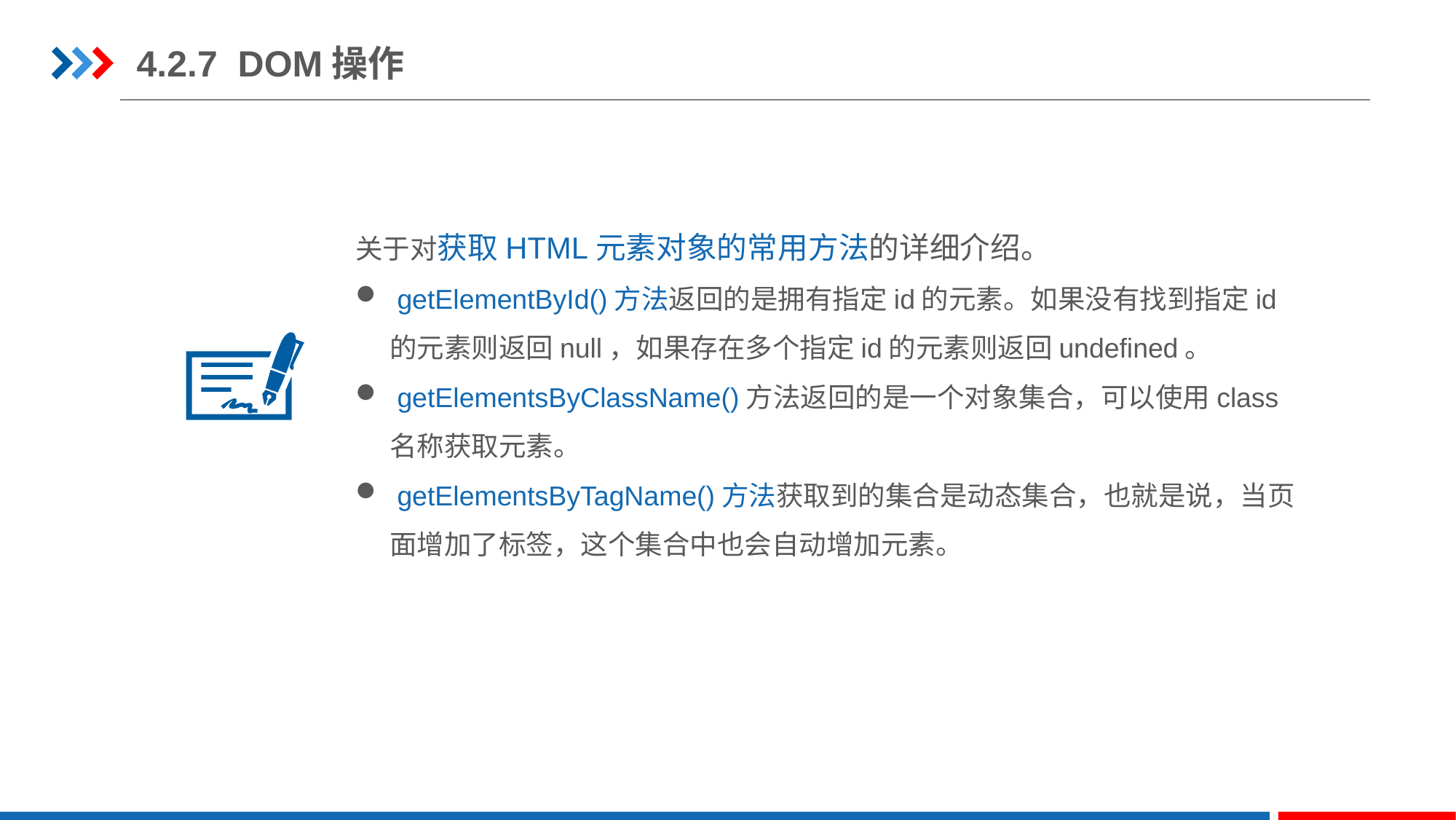

4.2.7  DOM操作
关于对获取HTML元素对象的常用方法的详细介绍。
 getElementById()方法返回的是拥有指定id的元素。如果没有找到指定id的元素则返回null，如果存在多个指定id的元素则返回undefined。
 getElementsByClassName()方法返回的是一个对象集合，可以使用class名称获取元素。
 getElementsByTagName()方法获取到的集合是动态集合，也就是说，当页面增加了标签，这个集合中也会自动增加元素。